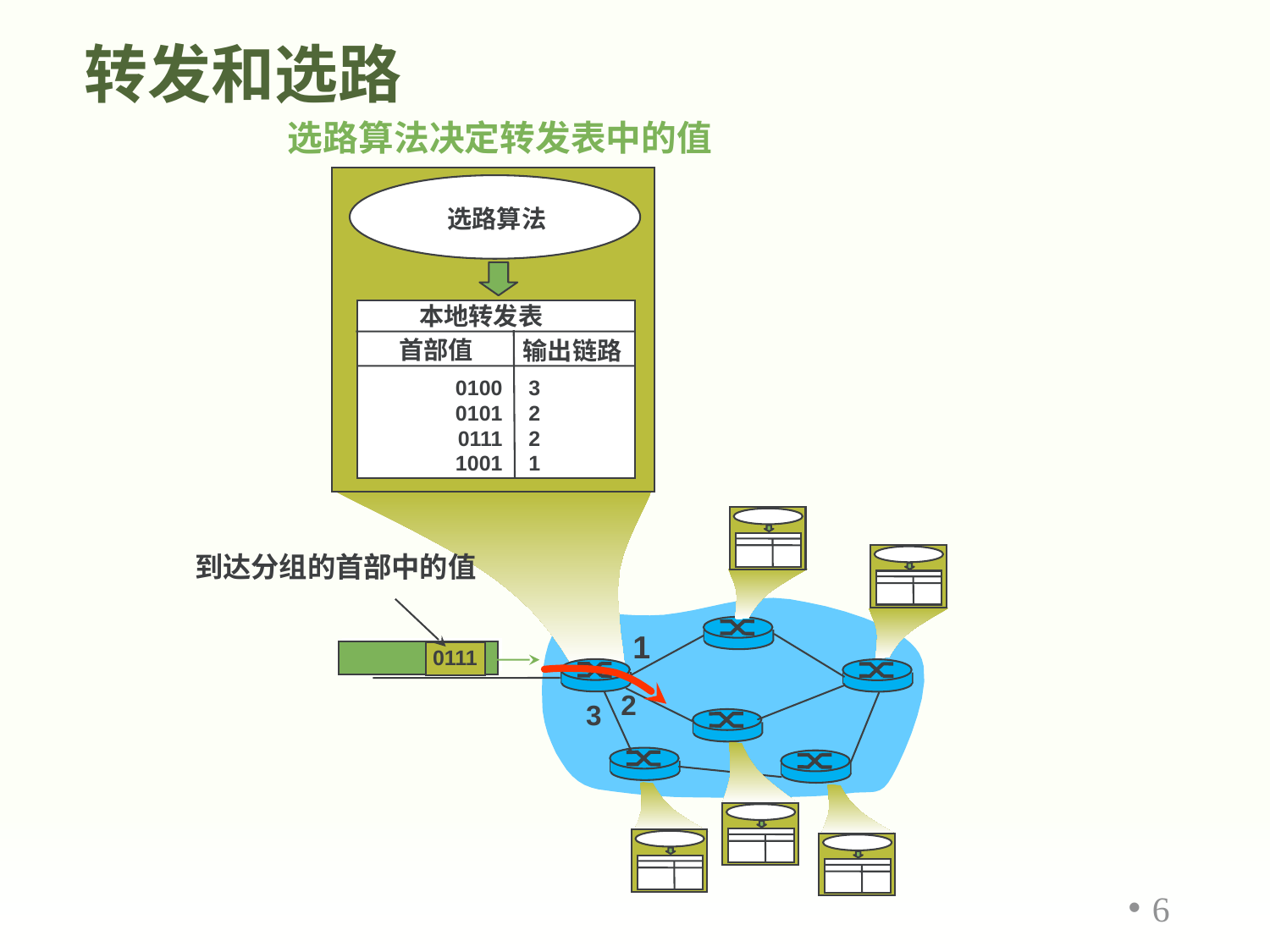

转发和选路
选路算法决定转发表中的值

选路算法

            本地转发表

首部值
输出链路

0100
0101
0111
1001
3
2
2
1

到达分组的首部中的值

1

0111

2

3

6